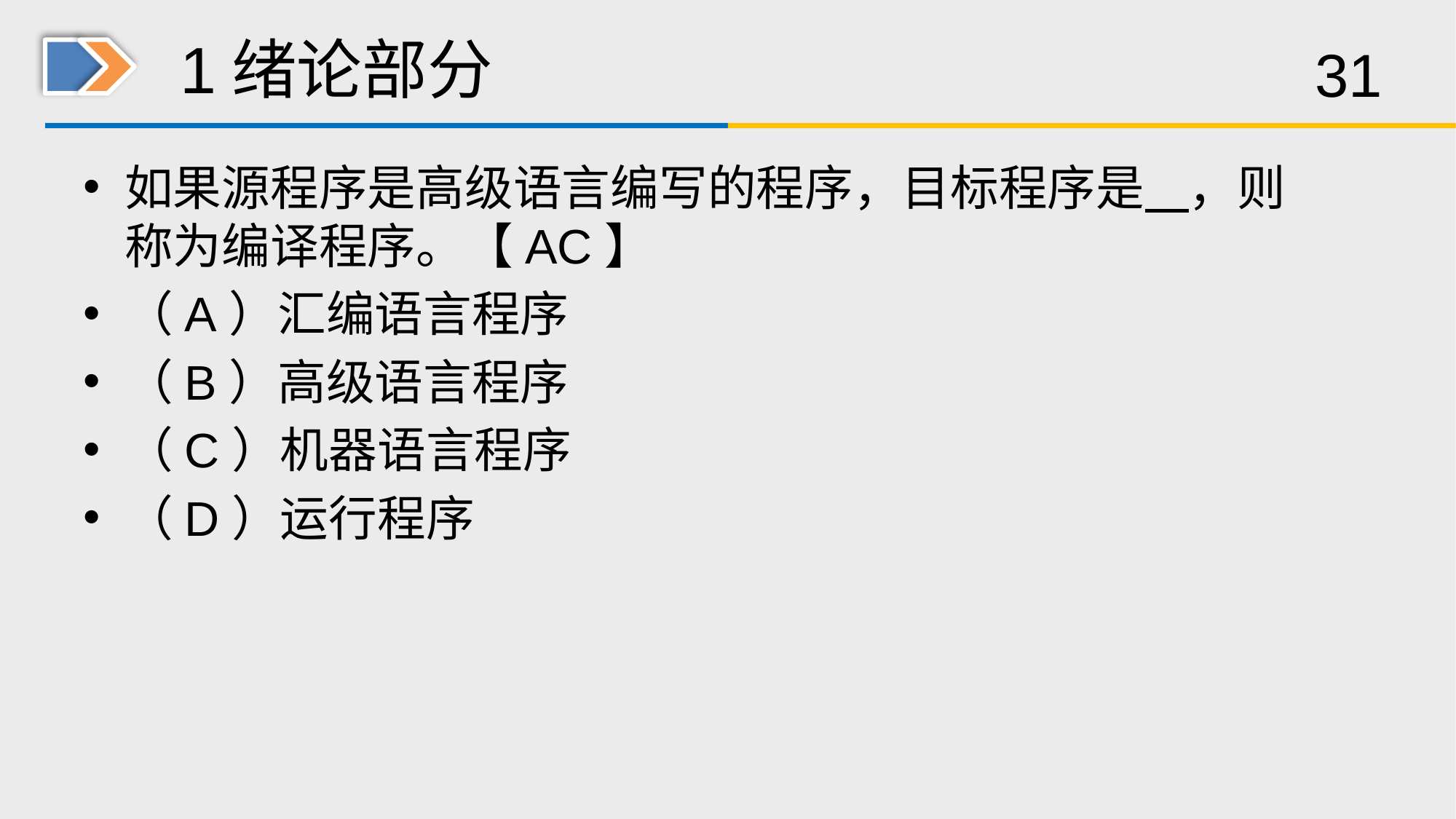

# 1绪论部分
31
如果源程序是高级语言编写的程序，目标程序是    ，则称为编译程序。【AC】
（A）汇编语言程序
（B）高级语言程序
（C）机器语言程序
（D）运行程序